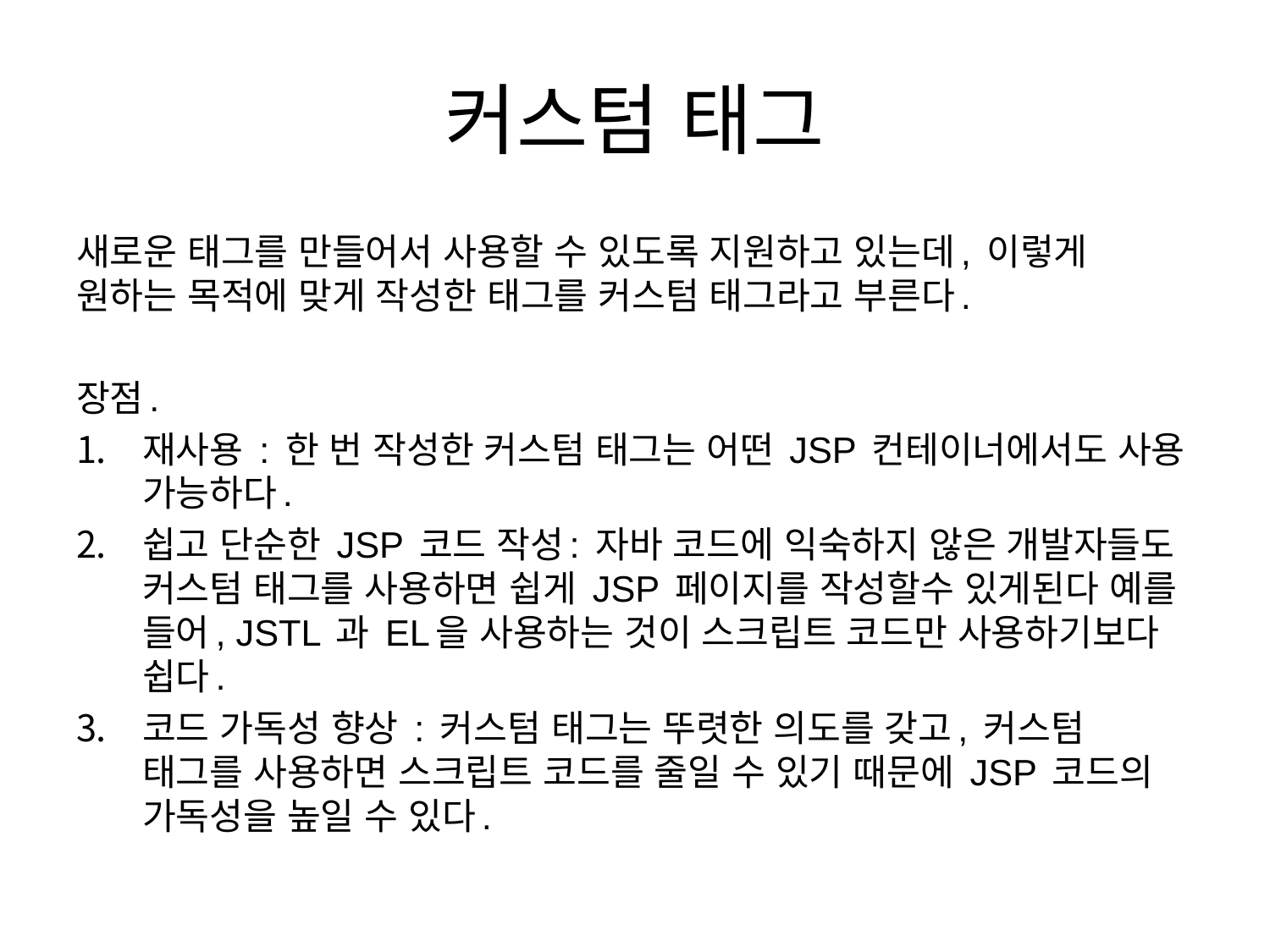

# 커스텀 태그
새로운 태그를 만들어서 사용할 수 있도록 지원하고 있는데, 이렇게 원하는 목적에 맞게 작성한 태그를 커스텀 태그라고 부른다.

장점.
재사용 : 한 번 작성한 커스텀 태그는 어떤 JSP 컨테이너에서도 사용 가능하다.
쉽고 단순한 JSP 코드 작성: 자바 코드에 익숙하지 않은 개발자들도 커스텀 태그를 사용하면 쉽게 JSP 페이지를 작성할수 있게된다 예를 들어, JSTL 과 EL을 사용하는 것이 스크립트 코드만 사용하기보다 쉽다.
코드 가독성 향상 : 커스텀 태그는 뚜렷한 의도를 갖고, 커스텀 태그를 사용하면 스크립트 코드를 줄일 수 있기 때문에 JSP 코드의 가독성을 높일 수 있다.